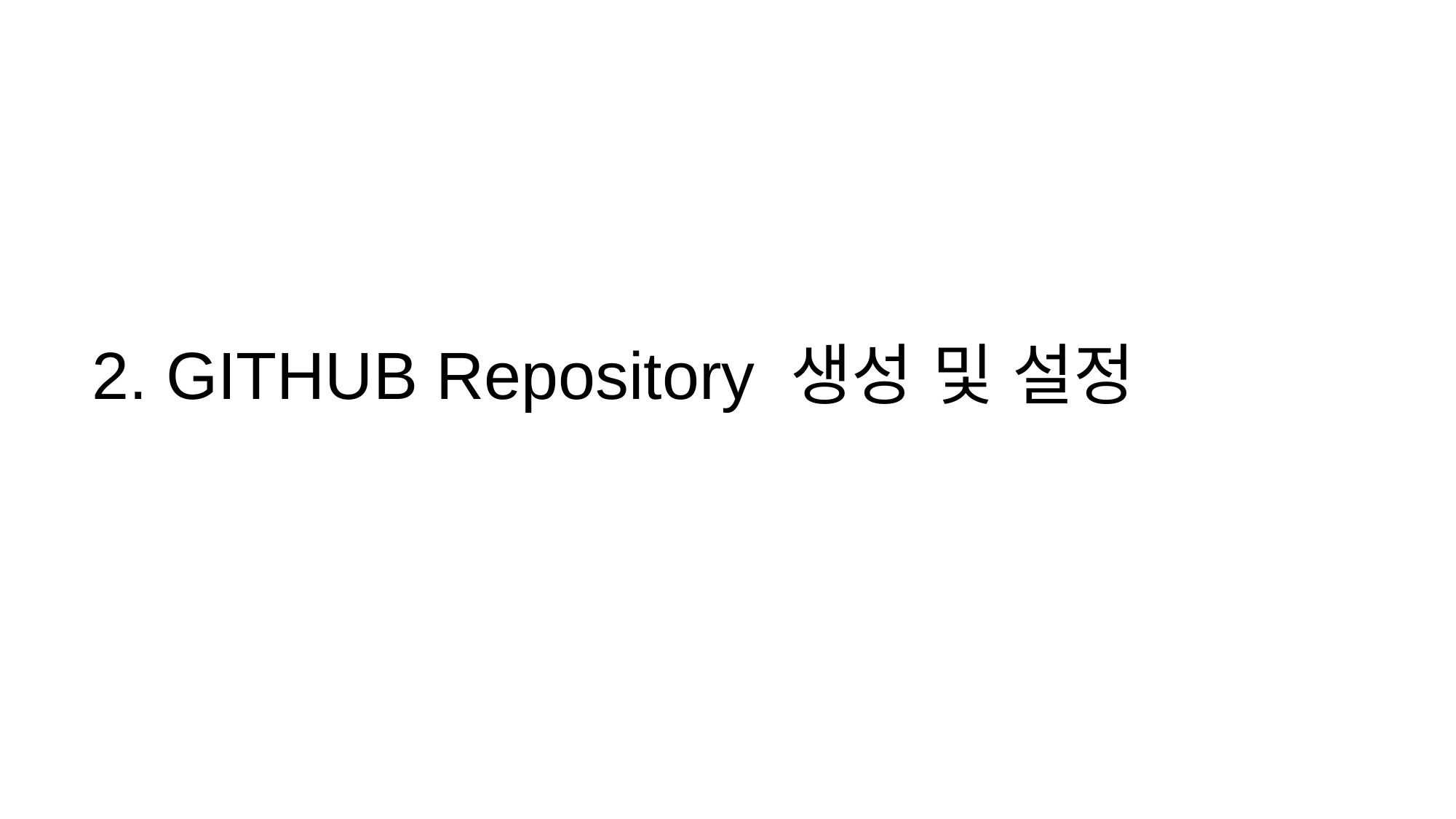

# 2. GITHUB Repository 생성 및 설정